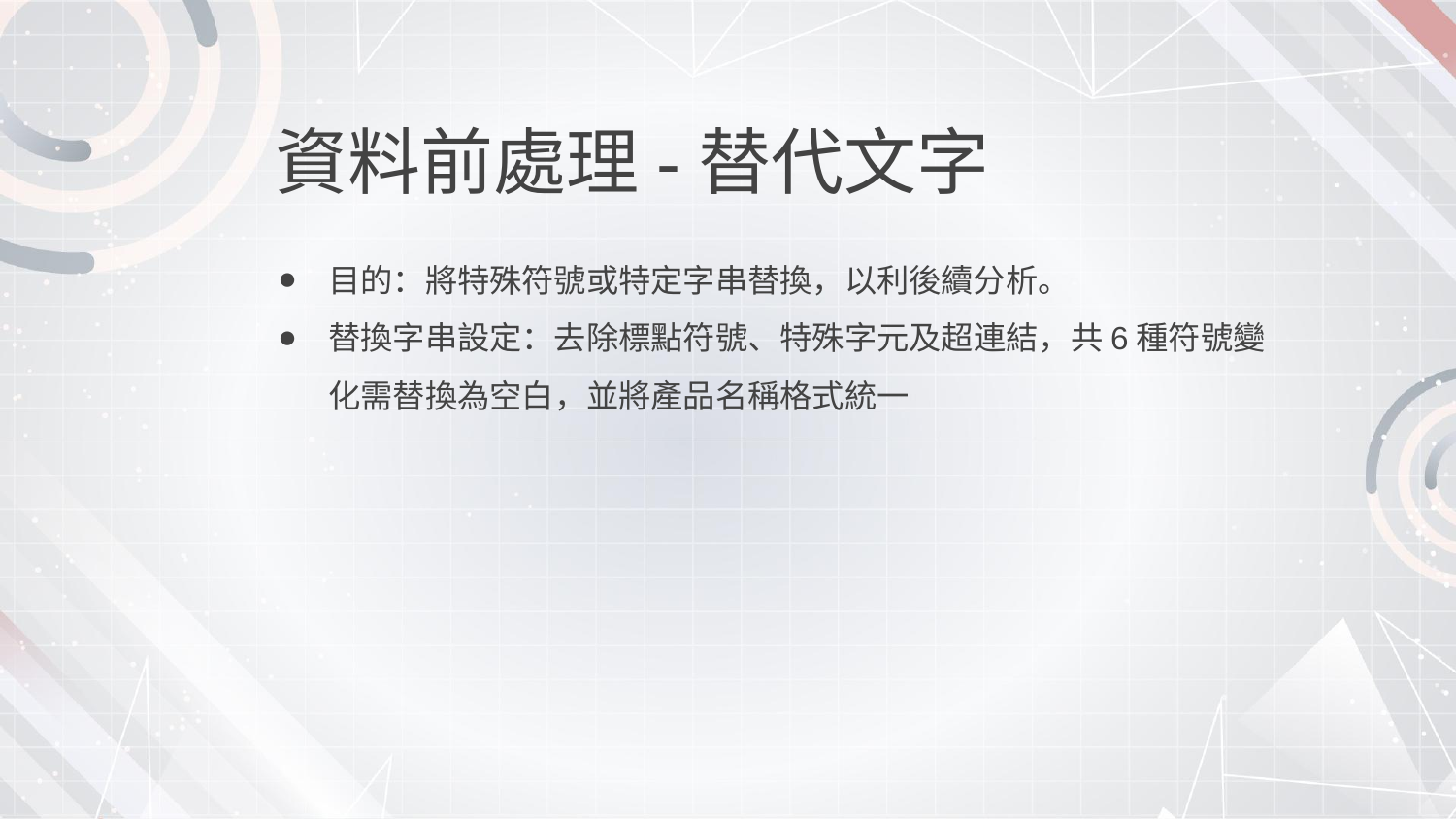

# 資料前處理-替代文字
目的：將特殊符號或特定字串替換，以利後續分析。
替換字串設定：去除標點符號、特殊字元及超連結，共6種符號變化需替換為空白，並將產品名稱格式統一